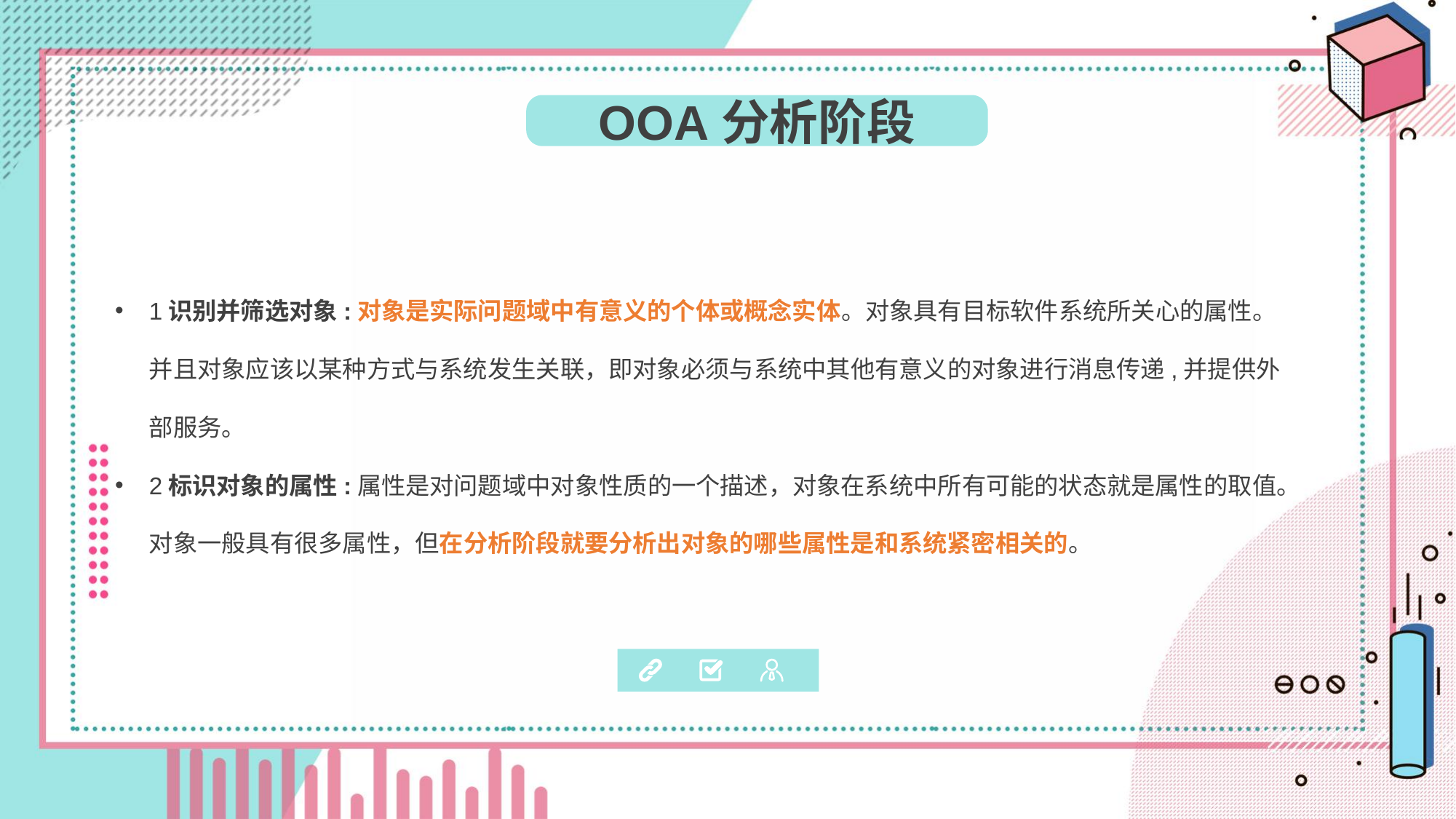

OOA分析阶段
1识别并筛选对象:对象是实际问题域中有意义的个体或概念实体。对象具有目标软件系统所关心的属性。并且对象应该以某种方式与系统发生关联，即对象必须与系统中其他有意义的对象进行消息传递,并提供外部服务。
2标识对象的属性:属性是对问题域中对象性质的一个描述，对象在系统中所有可能的状态就是属性的取值。对象一般具有很多属性，但在分析阶段就要分析出对象的哪些属性是和系统紧密相关的。